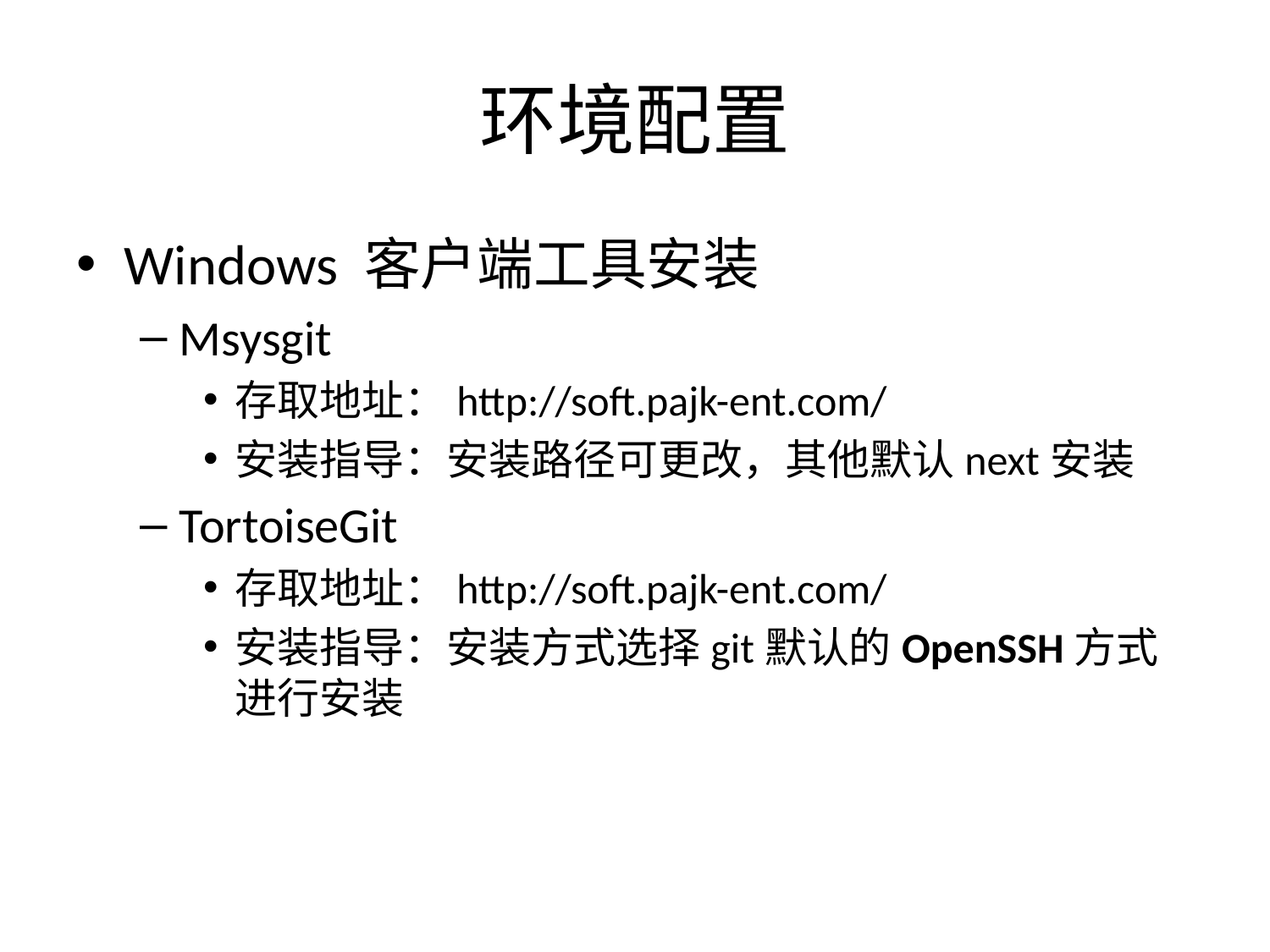

# 环境配置
Windows 客户端工具安装
Msysgit
存取地址：http://soft.pajk-ent.com/
安装指导：安装路径可更改，其他默认next安装
TortoiseGit
存取地址：http://soft.pajk-ent.com/
安装指导：安装方式选择git默认的OpenSSH方式进行安装